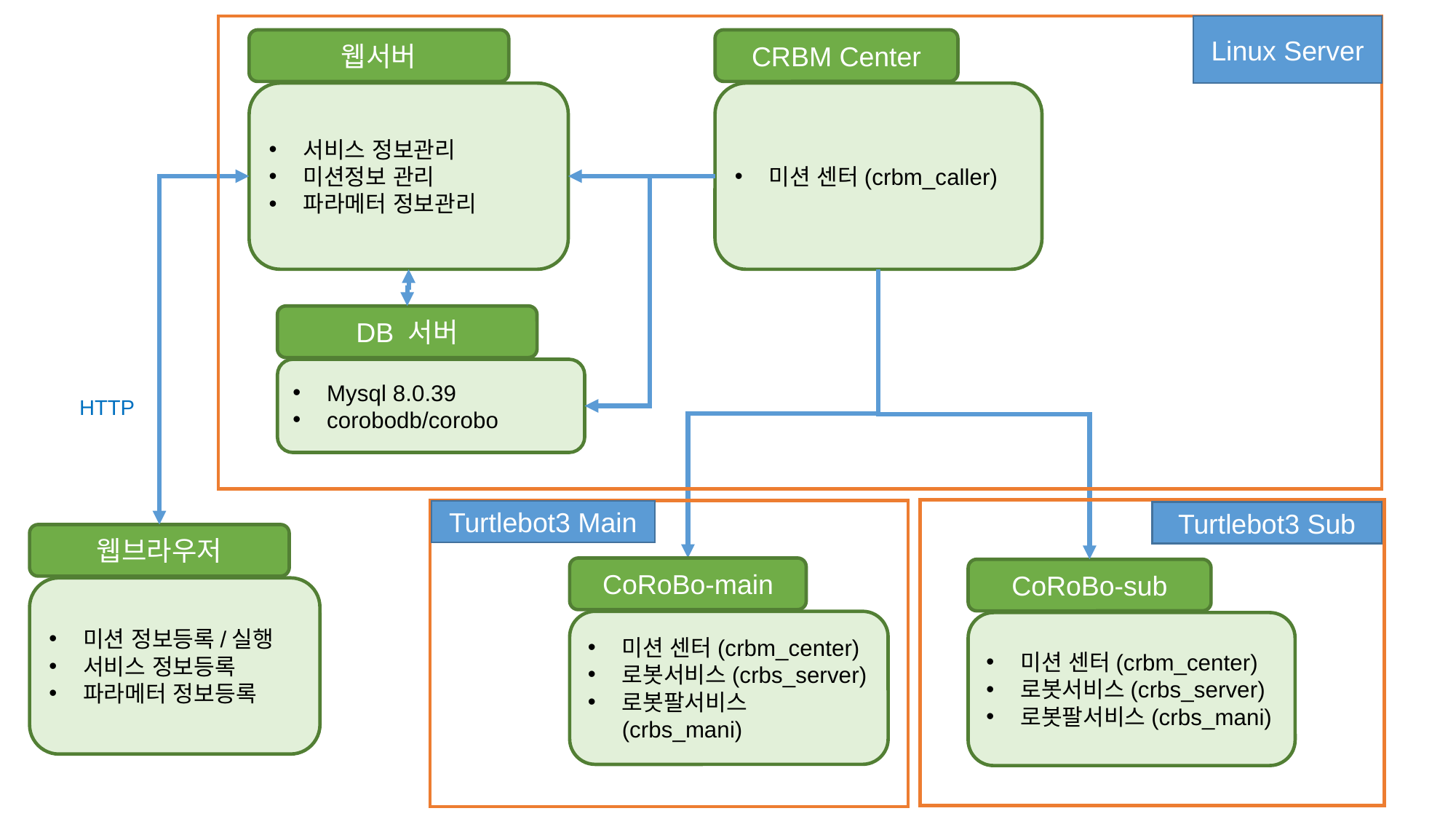

Linux Server
CRBM Center
웹서버
서비스 정보관리
미션정보 관리
파라메터 정보관리
미션 센터(crbm_caller)
DB 서버
Mysql 8.0.39
corobodb/corobo
HTTP

Turtlebot3 Main
Turtlebot3 Sub
웹브라우저
CoRoBo-main
CoRoBo-sub
미션 정보등록/실행
서비스 정보등록
파라메터 정보등록
미션 센터(crbm_center)
로봇서비스(crbs_server)
로봇팔서비스(crbs_mani)
미션 센터(crbm_center)
로봇서비스(crbs_server)
로봇팔서비스(crbs_mani)